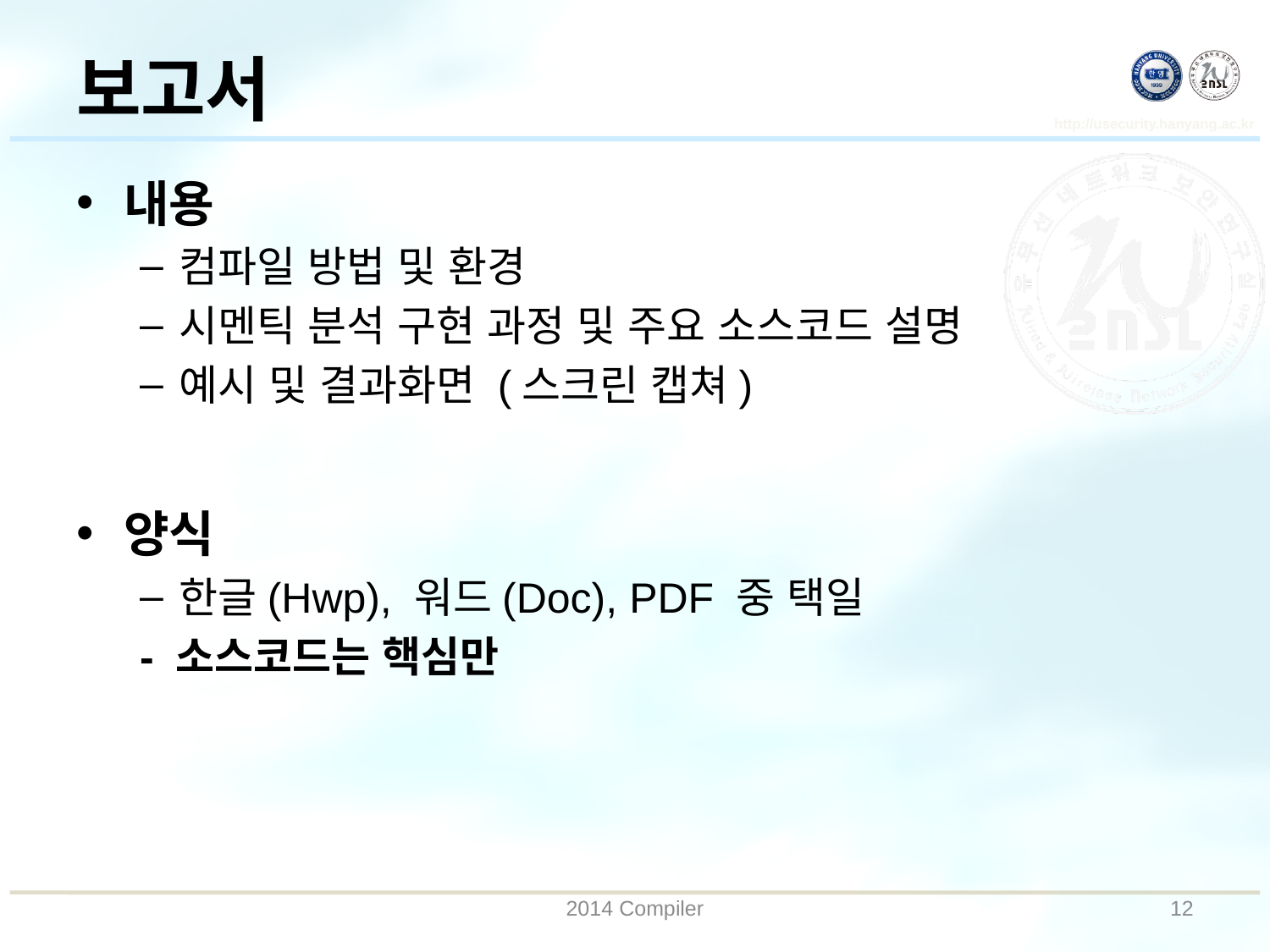

# 보고서
내용
컴파일 방법 및 환경
시멘틱 분석 구현 과정 및 주요 소스코드 설명
예시 및 결과화면 (스크린 캡쳐)

양식
한글(Hwp), 워드(Doc), PDF 중 택일
- 소스코드는 핵심만
2014 Compiler
12